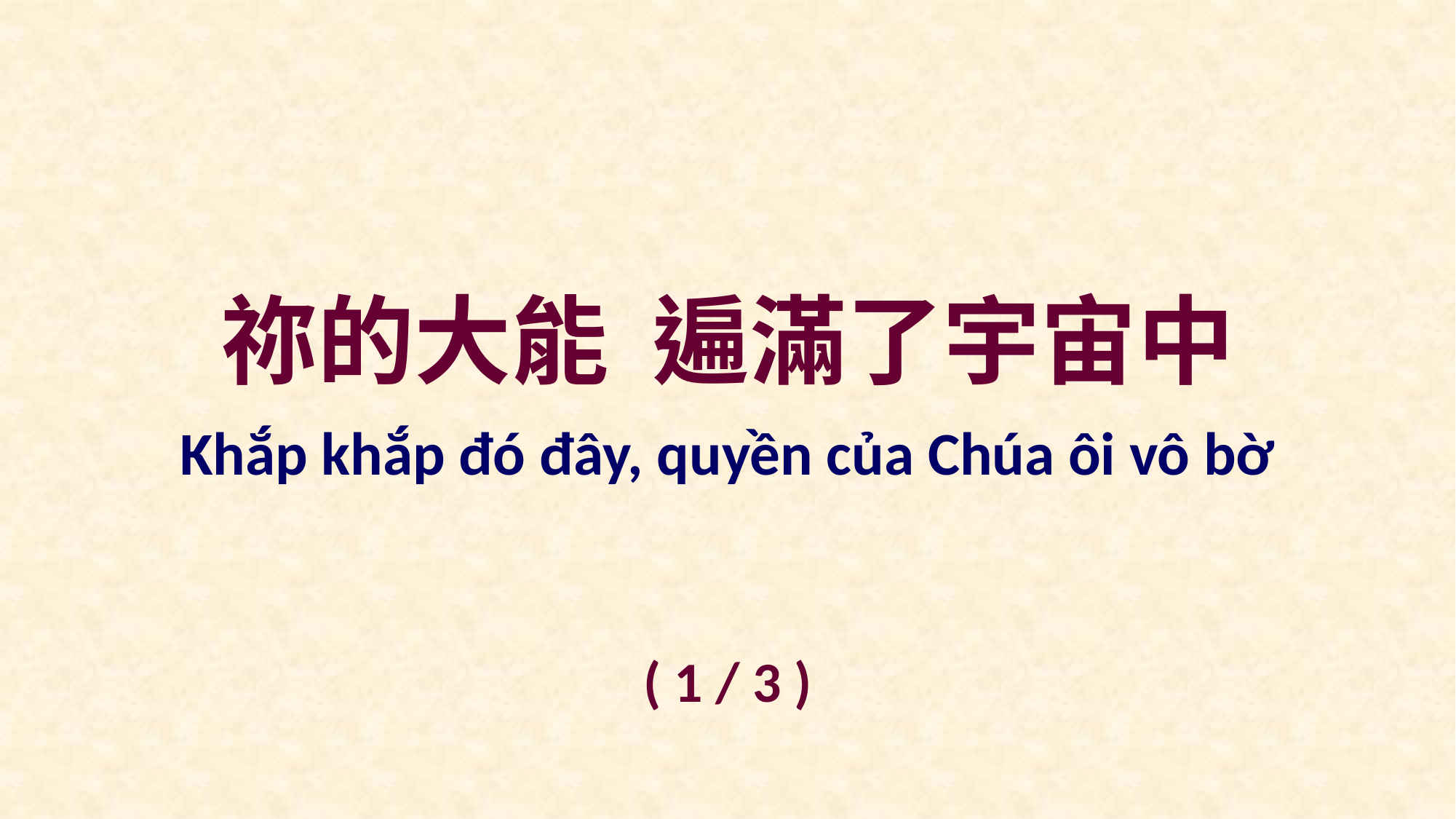

祢的大能  遍滿了宇宙中
Khắp khắp đó đây, quyền của Chúa ôi vô bờ
( 1 / 3 )